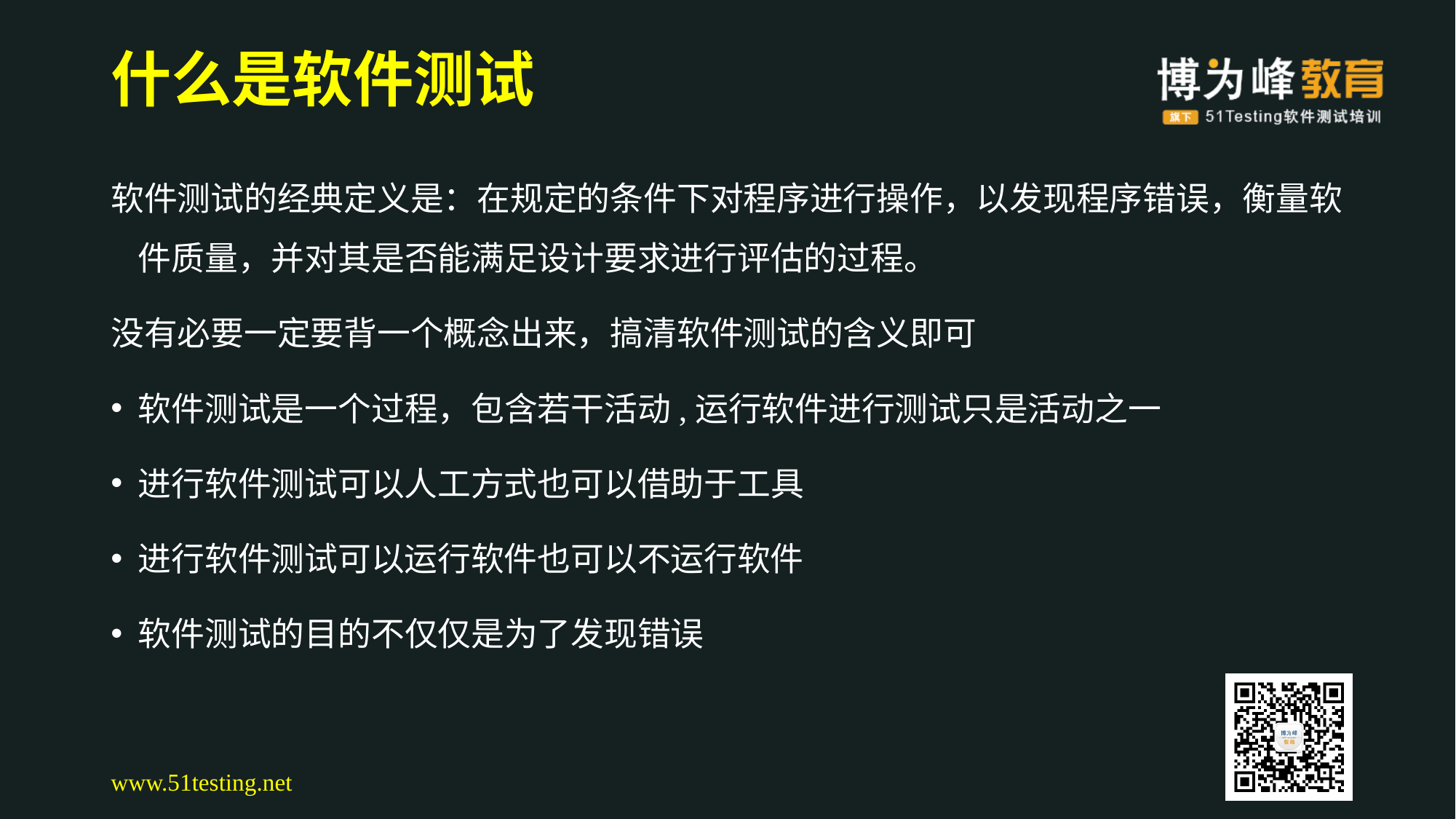

# 什么是软件测试
软件测试的经典定义是：在规定的条件下对程序进行操作，以发现程序错误，衡量软件质量，并对其是否能满足设计要求进行评估的过程。
没有必要一定要背一个概念出来，搞清软件测试的含义即可
软件测试是一个过程，包含若干活动,运行软件进行测试只是活动之一
进行软件测试可以人工方式也可以借助于工具
进行软件测试可以运行软件也可以不运行软件
软件测试的目的不仅仅是为了发现错误

www.51testing.net